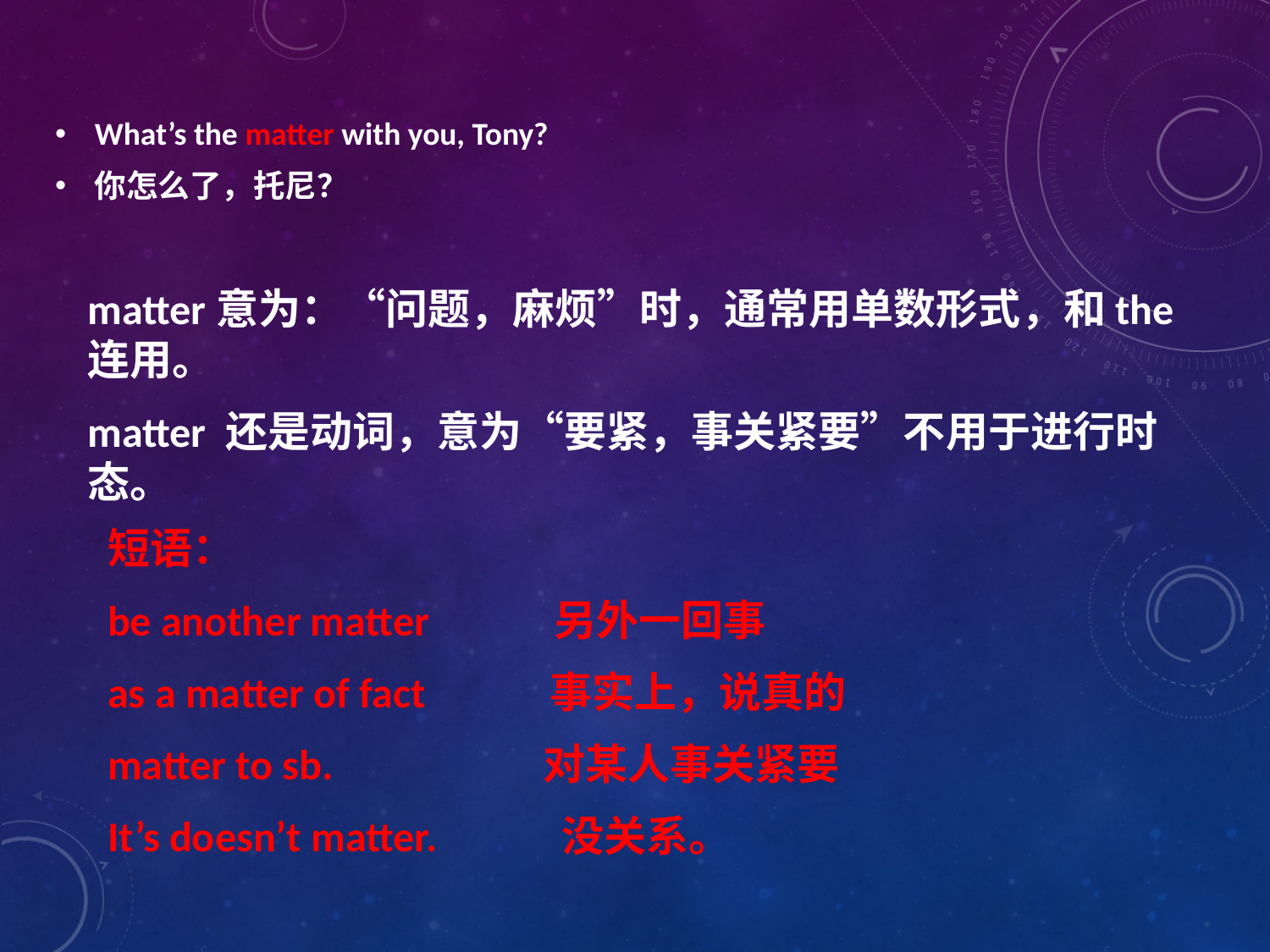

What’s the matter with you, Tony?
你怎么了，托尼？
matter意为：“问题，麻烦”时，通常用单数形式，和the连用。
matter 还是动词，意为“要紧，事关紧要”不用于进行时态。
短语：
be another matter            另外一回事
as a matter of fact            事实上，说真的
matter to sb.                     对某人事关紧要
It’s doesn’t matter.            没关系。